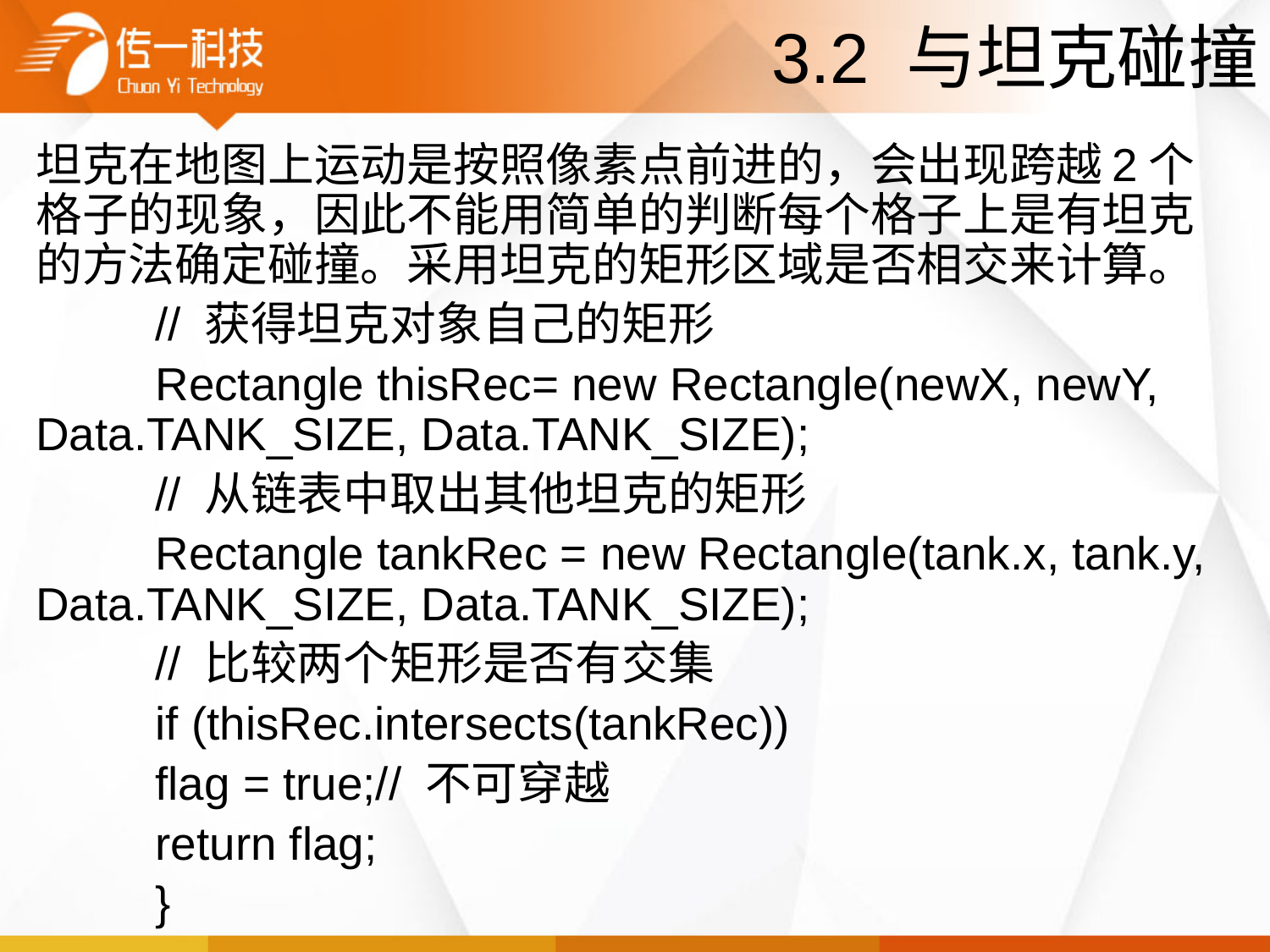

3.2 与坦克碰撞
坦克在地图上运动是按照像素点前进的，会出现跨越2个格子的现象，因此不能用简单的判断每个格子上是有坦克的方法确定碰撞。采用坦克的矩形区域是否相交来计算。
   	// 获得坦克对象自己的矩形
	Rectangle thisRec= new Rectangle(newX, newY, Data.TANK_SIZE, Data.TANK_SIZE);
   	// 从链表中取出其他坦克的矩形
	Rectangle tankRec = new Rectangle(tank.x, tank.y, Data.TANK_SIZE, Data.TANK_SIZE);
	// 比较两个矩形是否有交集
   	if (thisRec.intersects(tankRec))
		flag = true;// 不可穿越
		return flag;
   	}